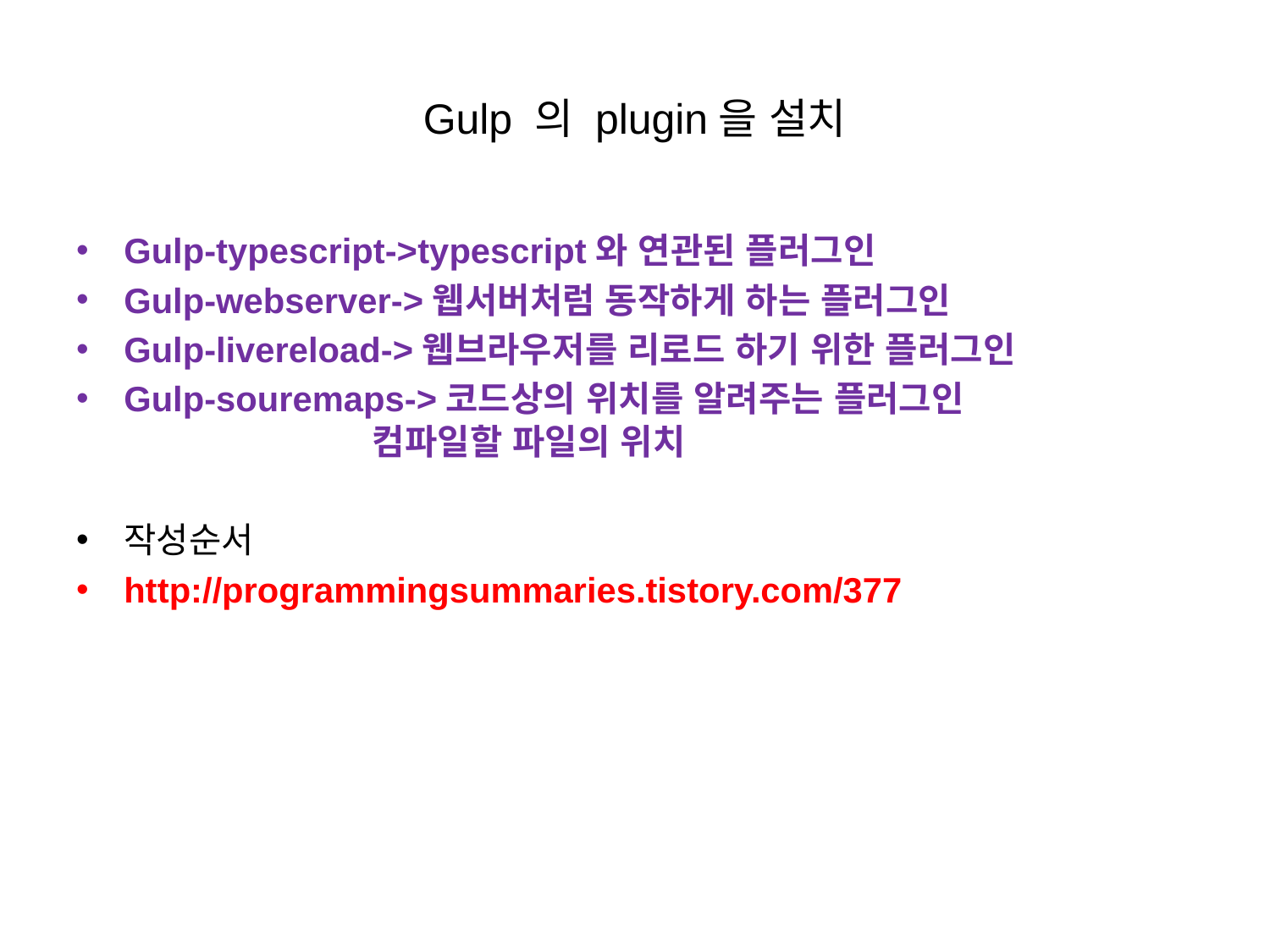

# Gulp 의 plugin을 설치
Gulp-typescript->typescript와 연관된 플러그인
Gulp-webserver->웹서버처럼 동작하게 하는 플러그인
Gulp-livereload->웹브라우저를 리로드 하기 위한 플러그인
Gulp-souremaps->코드상의 위치를 알려주는 플러그인
                         컴파일할 파일의 위치

작성순서
http://programmingsummaries.tistory.com/377